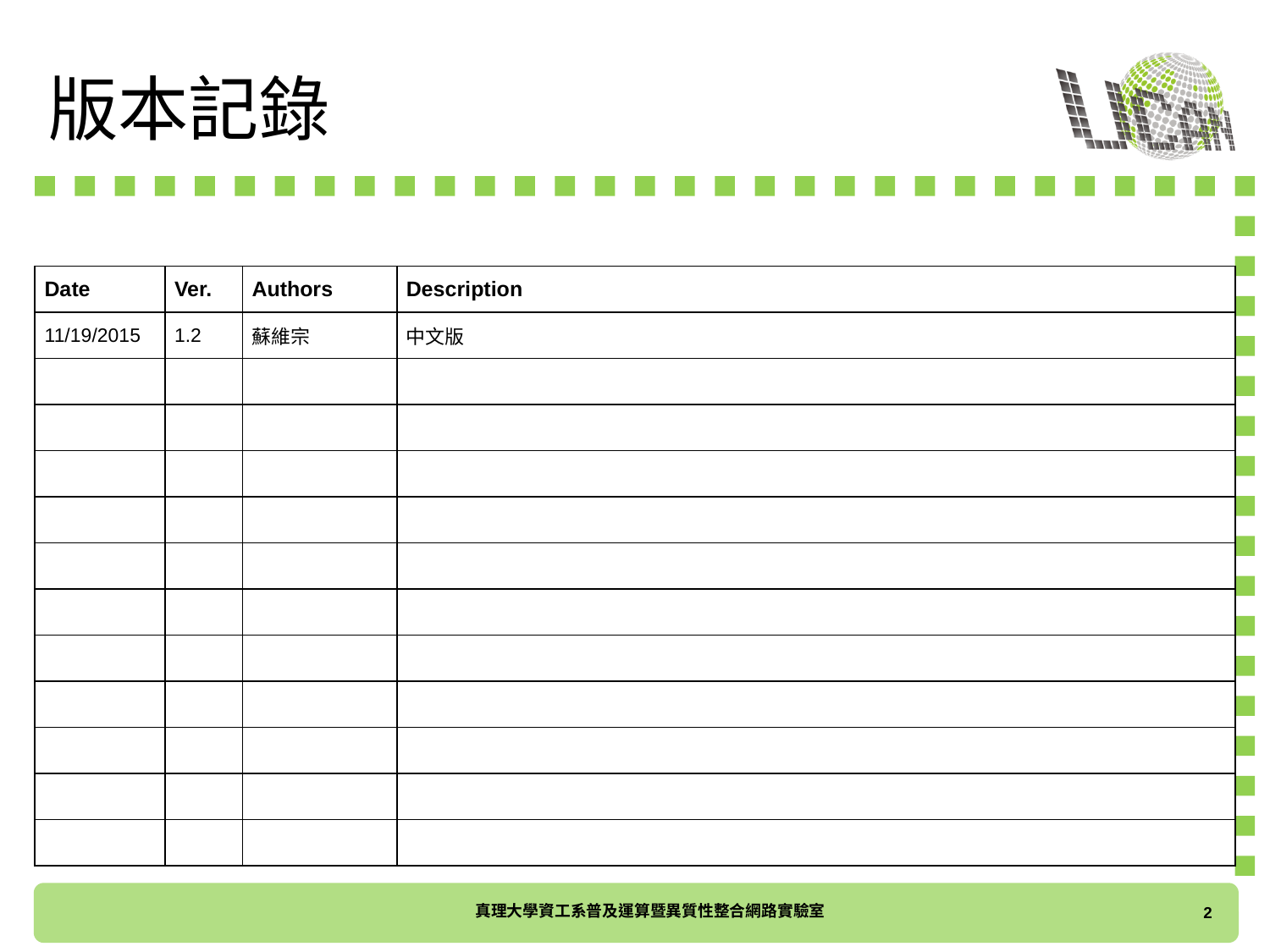

# 版本記錄
| Date | Ver. | Authors | Description |
| --- | --- | --- | --- |
| 11/19/2015 | 1.2 | 蘇維宗 | 中文版 |
|  |  |  |  |
|  |  |  |  |
|  |  |  |  |
|  |  |  |  |
|  |  |  |  |
|  |  |  |  |
|  |  |  |  |
|  |  |  |  |
|  |  |  |  |
|  |  |  |  |
|  |  |  |  |
2
真理大學資工系普及運算暨異質性整合網路實驗室